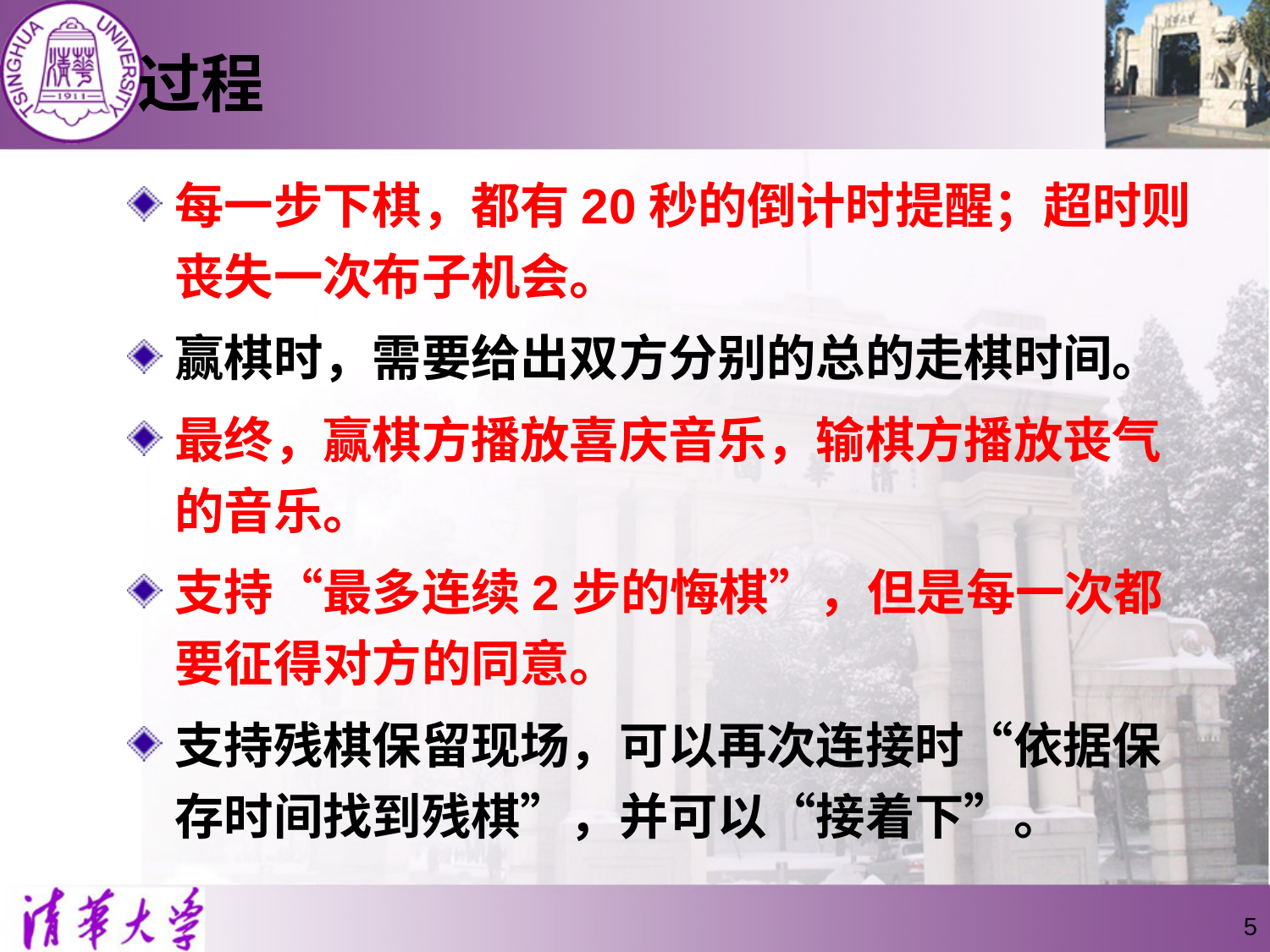

# 过程
每一步下棋，都有20秒的倒计时提醒；超时则丧失一次布子机会。
赢棋时，需要给出双方分别的总的走棋时间。
最终，赢棋方播放喜庆音乐，输棋方播放丧气的音乐。
支持“最多连续2步的悔棋”，但是每一次都要征得对方的同意。
支持残棋保留现场，可以再次连接时“依据保存时间找到残棋”，并可以“接着下”。
5